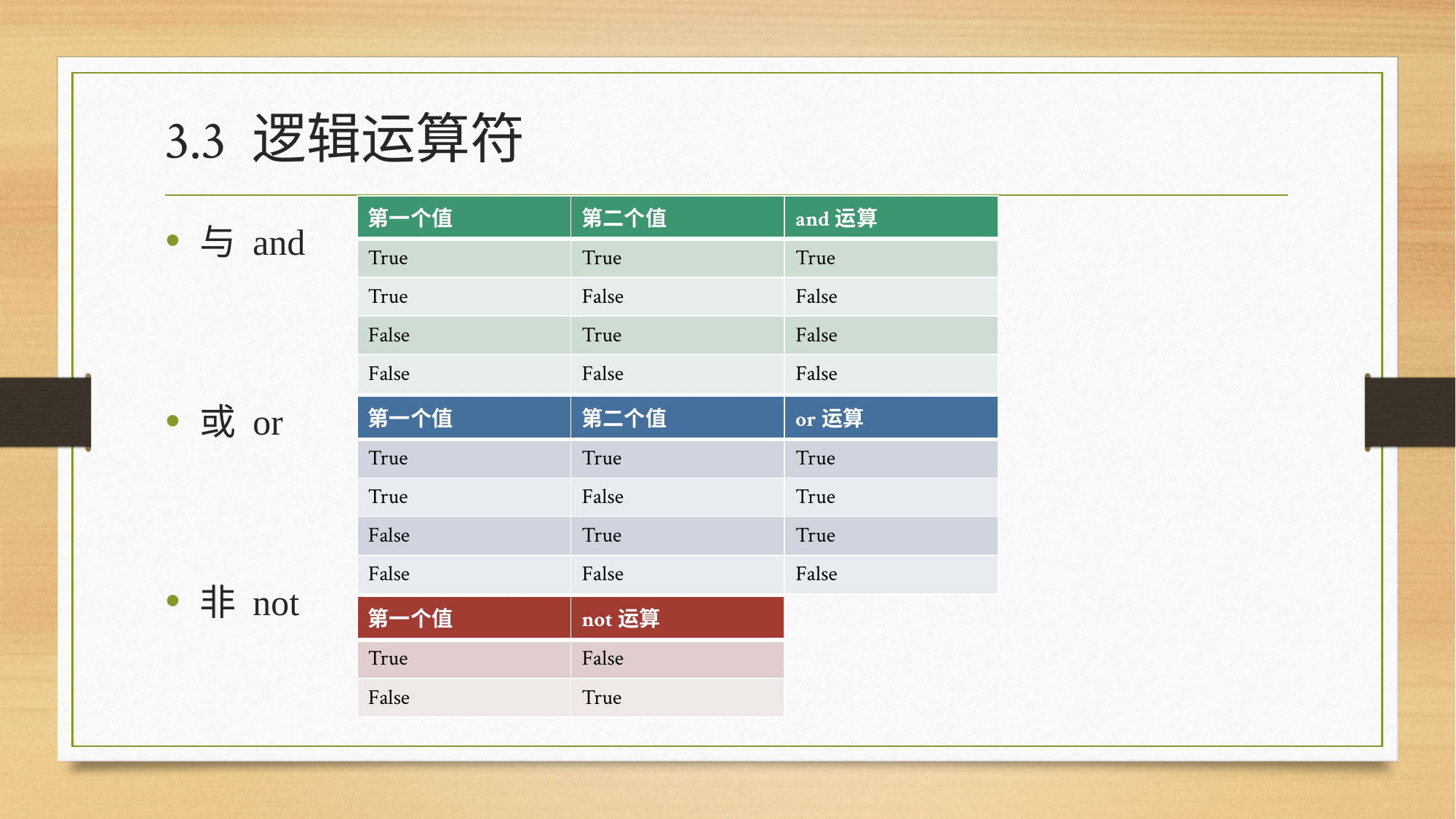

# 3.3 逻辑运算符
| 第一个值 | 第二个值 | and运算 |
| --- | --- | --- |
| True | True | True |
| True | False | False |
| False | True | False |
| False | False | False |
与 and

或 or

非 not

| 第一个值 | 第二个值 | or运算 |
| --- | --- | --- |
| True | True | True |
| True | False | True |
| False | True | True |
| False | False | False |
| 第一个值 | not运算 |
| --- | --- |
| True | False |
| False | True |